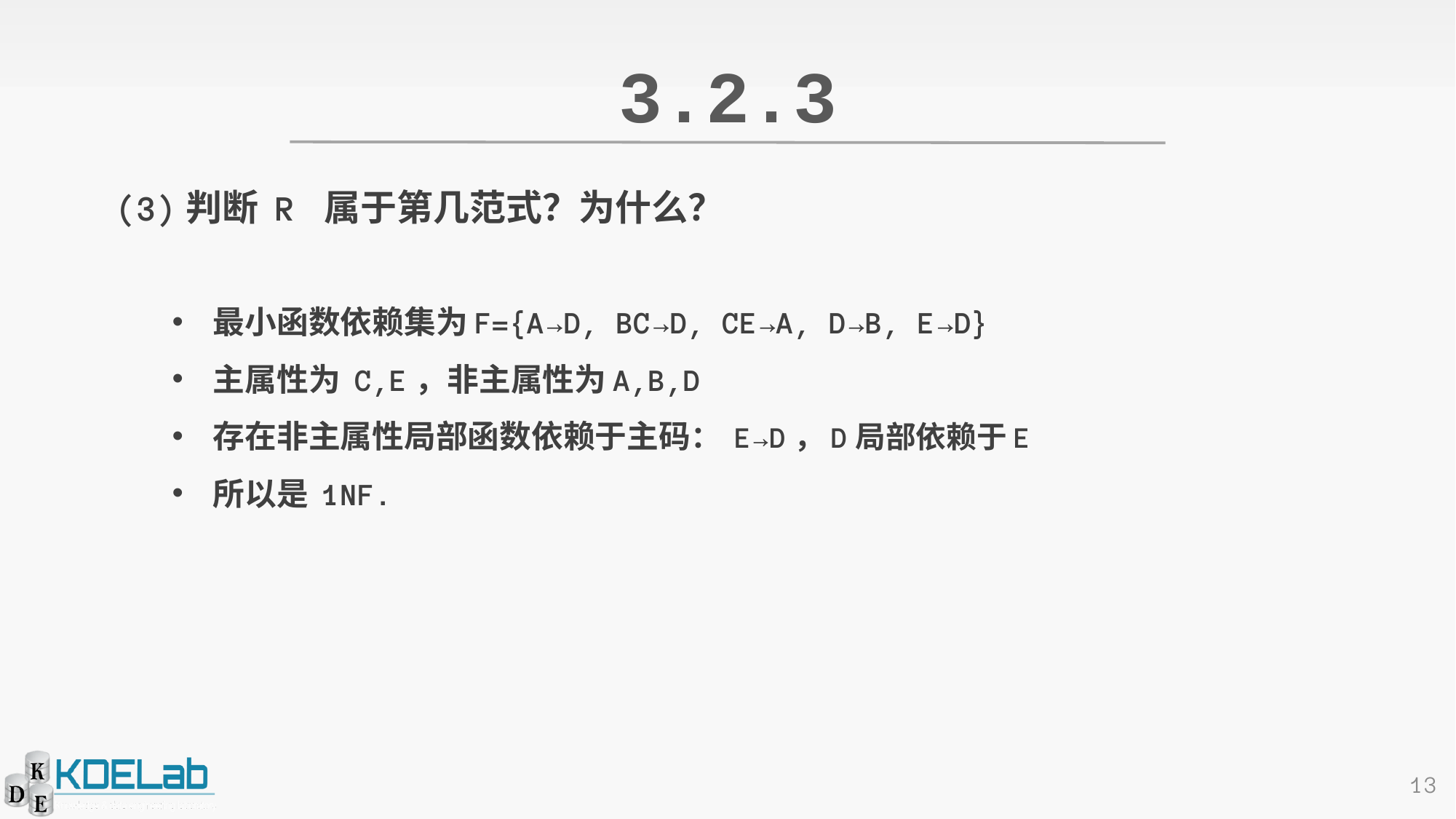

# 3.2.3
(3)判断 R 属于第几范式？为什么？

最小函数依赖集为F={A→D, BC→D, CE→A, D→B, E→D}
主属性为 C,E，非主属性为A,B,D
存在非主属性局部函数依赖于主码： E→D，D局部依赖于E
所以是 1NF.

13